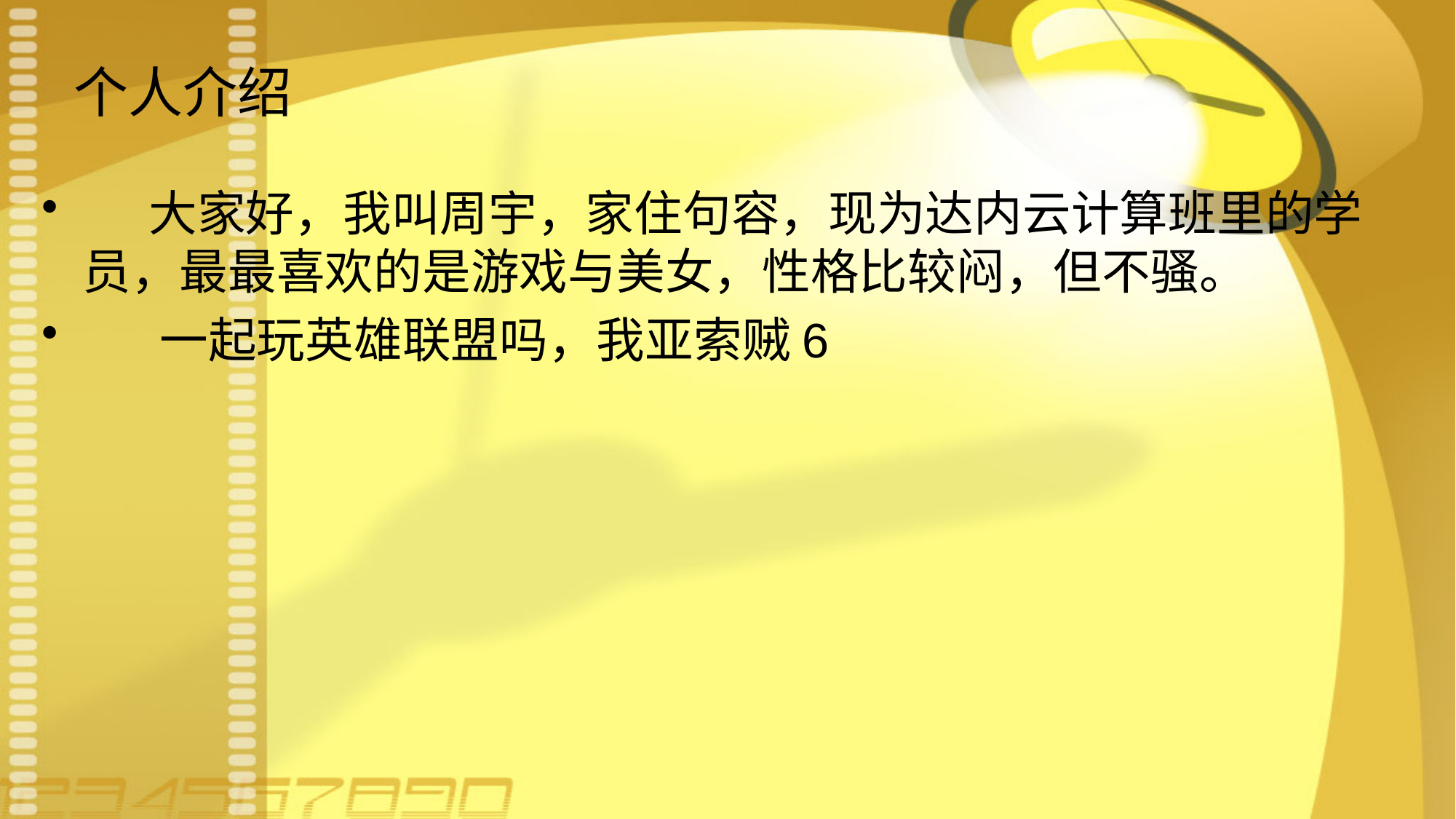

# 个人介绍
     大家好，我叫周宇，家住句容，现为达内云计算班里的学员，最最喜欢的是游戏与美女，性格比较闷，但不骚。
      一起玩英雄联盟吗，我亚索贼6